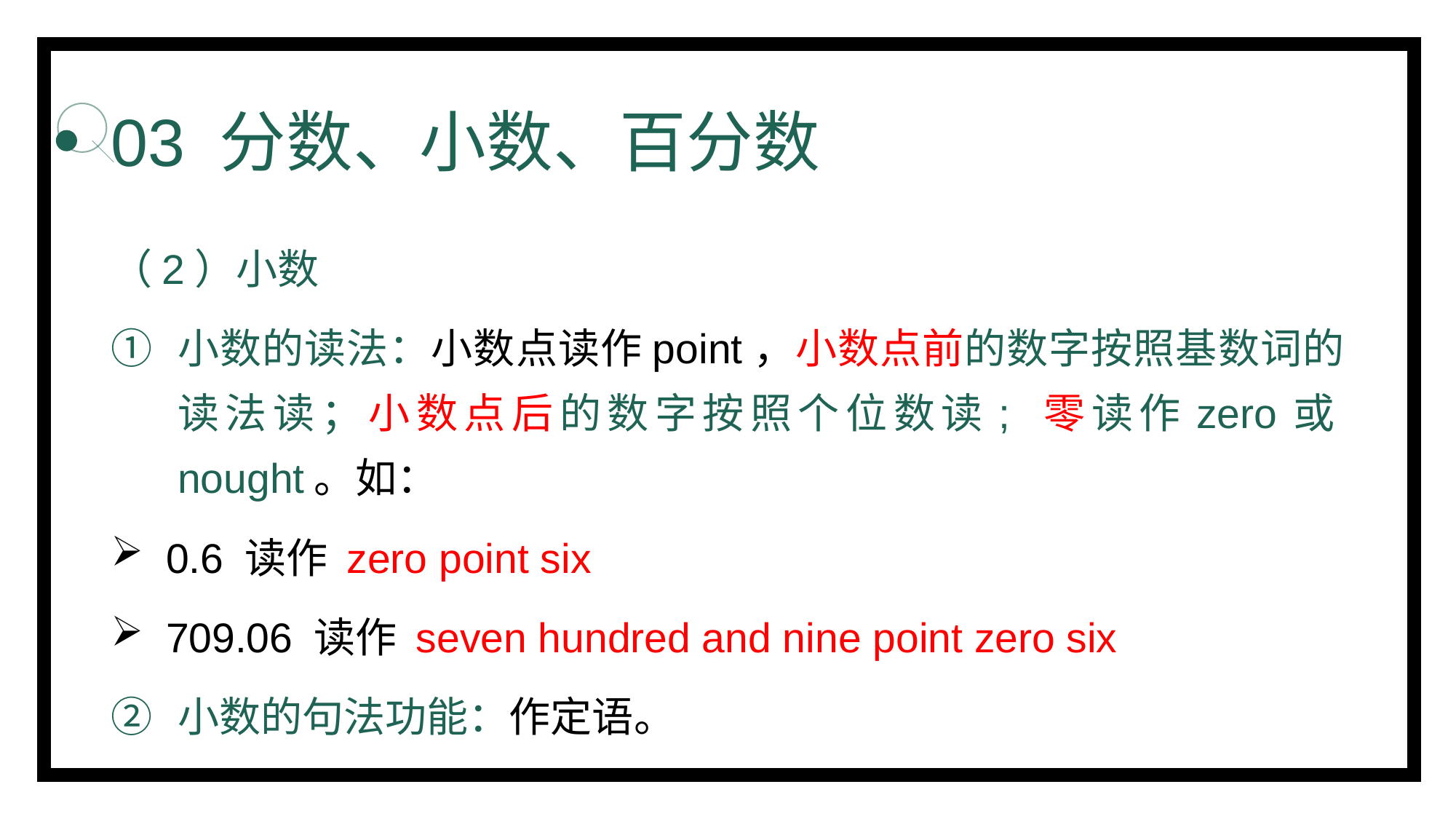

# 03 分数、小数、百分数
（2）小数
小数的读法：小数点读作point，小数点前的数字按照基数词的读法读；小数点后的数字按照个位数读; 零读作zero或nought。如：
  0.6 读作 zero point six
  709.06 读作 seven hundred and nine point zero six
小数的句法功能：作定语。